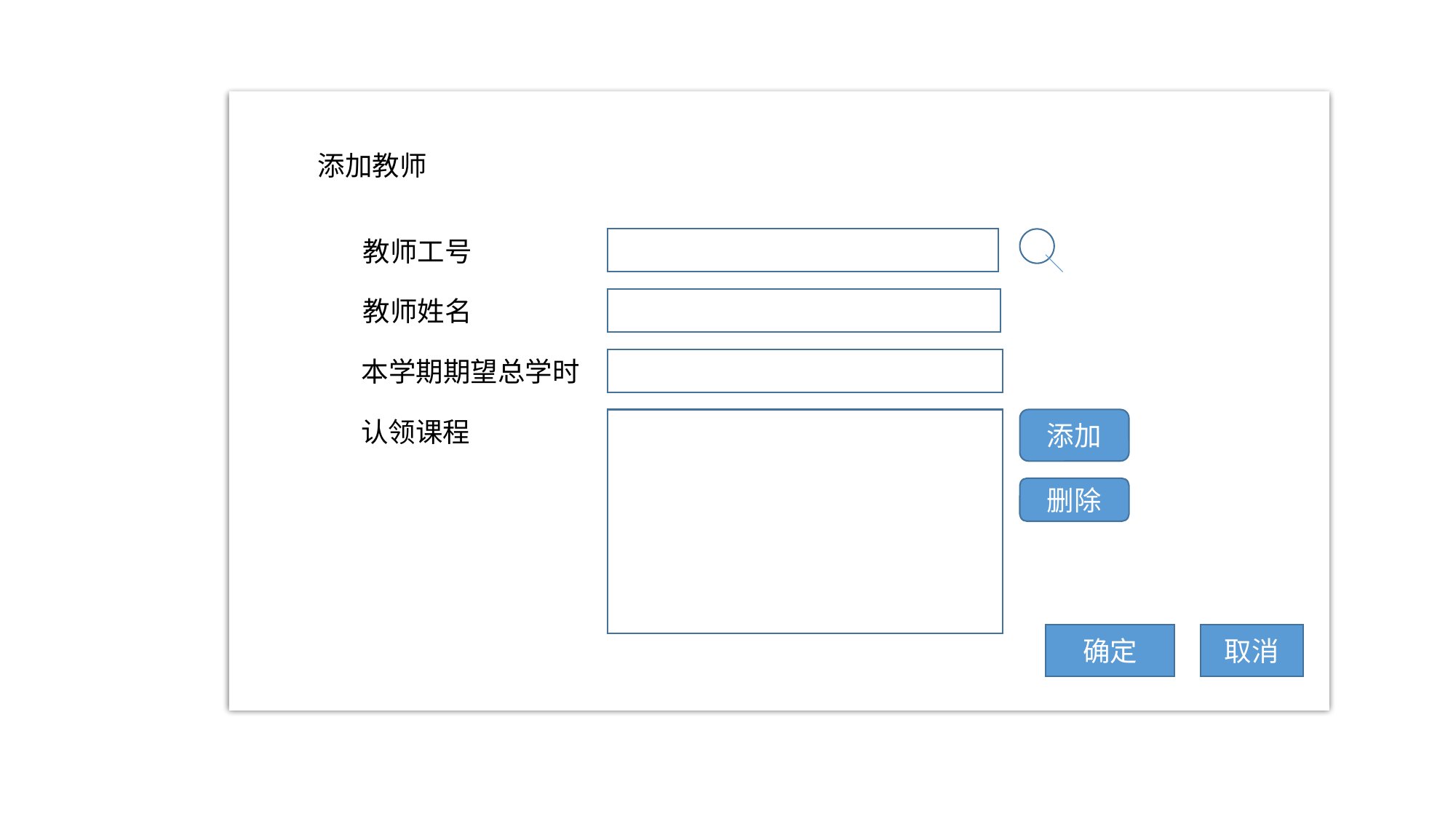

添加教师
教师工号

教师姓名

本学期期望总学时

认领课程

添加
删除
确定
取消